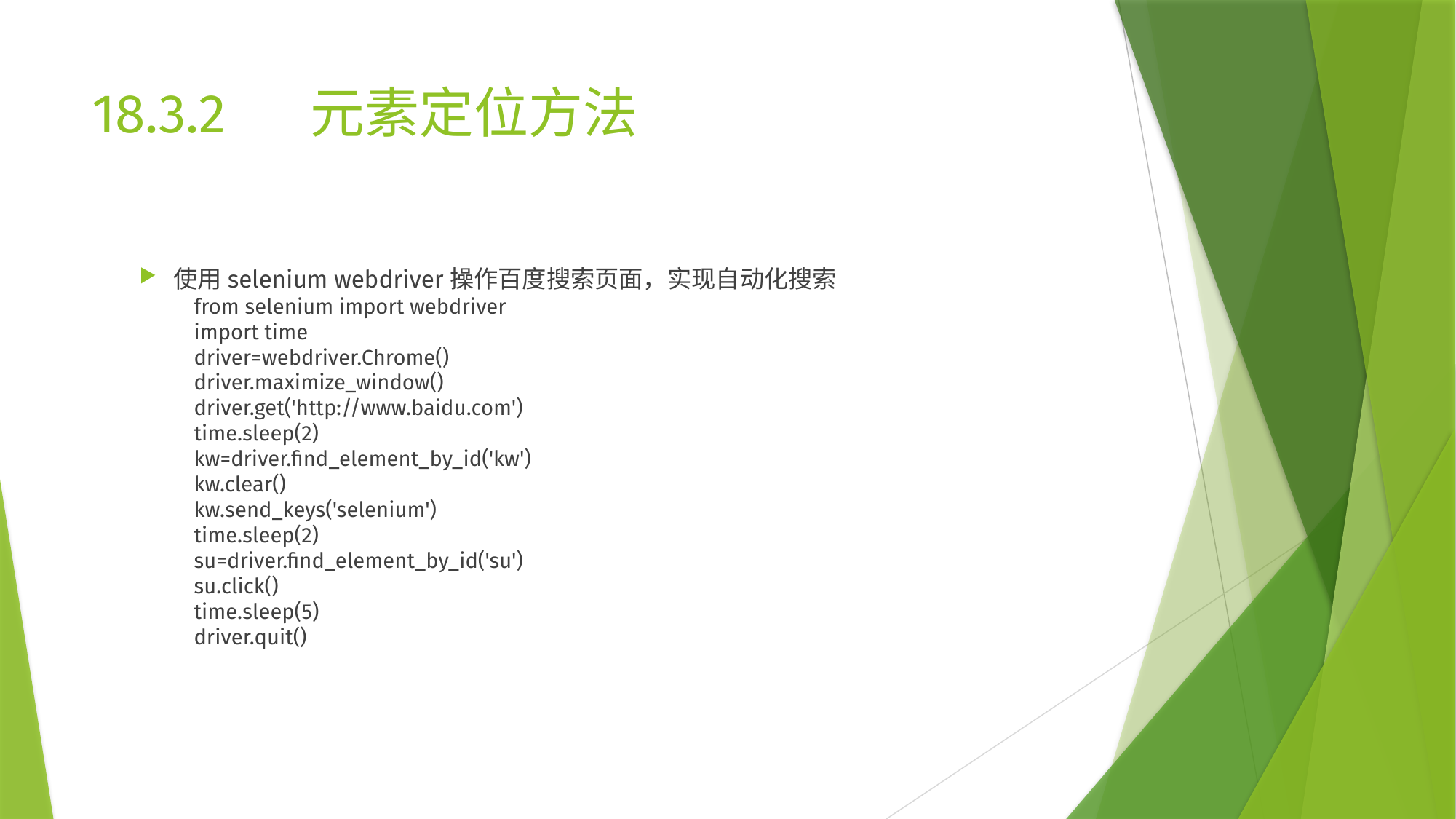

# 18.3.2	元素定位方法
使用selenium webdriver操作百度搜索页面，实现自动化搜索
from selenium import webdriver
import time
driver=webdriver.Chrome()
driver.maximize_window()
driver.get('http://www.baidu.com')
time.sleep(2)
kw=driver.find_element_by_id('kw')
kw.clear()
kw.send_keys('selenium')
time.sleep(2)
su=driver.find_element_by_id('su')
su.click()
time.sleep(5)
driver.quit()